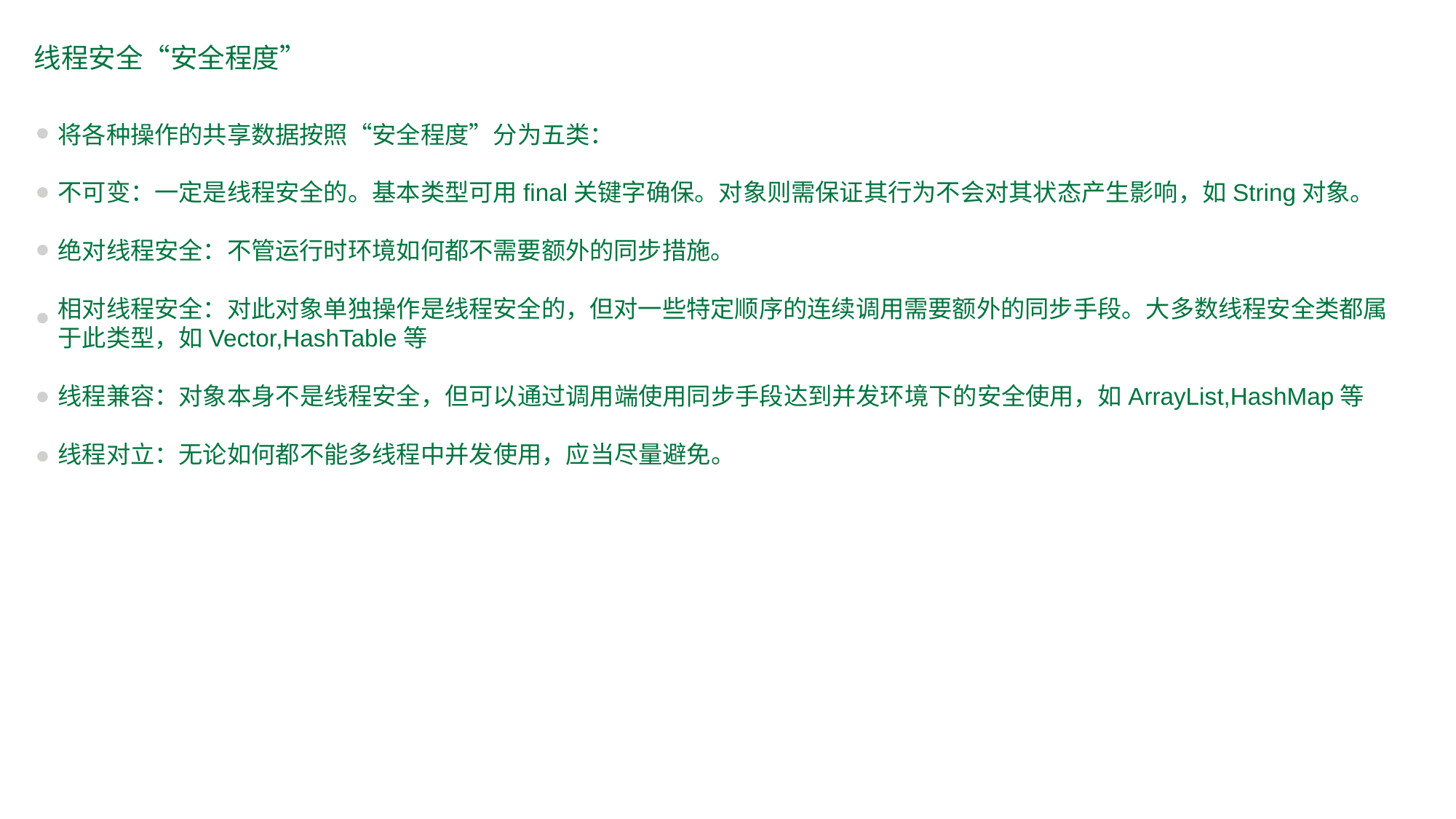

线程安全“安全程度”

将各种操作的共享数据按照“安全程度”分为五类：

不可变：一定是线程安全的。基本类型可用final关键字确保。对象则需保证其行为不会对其状态产生影响，如String对象。

绝对线程安全：不管运行时环境如何都不需要额外的同步措施。

相对线程安全：对此对象单独操作是线程安全的，但对一些特定顺序的连续调用需要额外的同步手段。大多数线程安全类都属于此类型，如Vector,HashTable等

线程兼容：对象本身不是线程安全，但可以通过调用端使用同步手段达到并发环境下的安全使用，如ArrayList,HashMap等

线程对立：无论如何都不能多线程中并发使用，应当尽量避免。